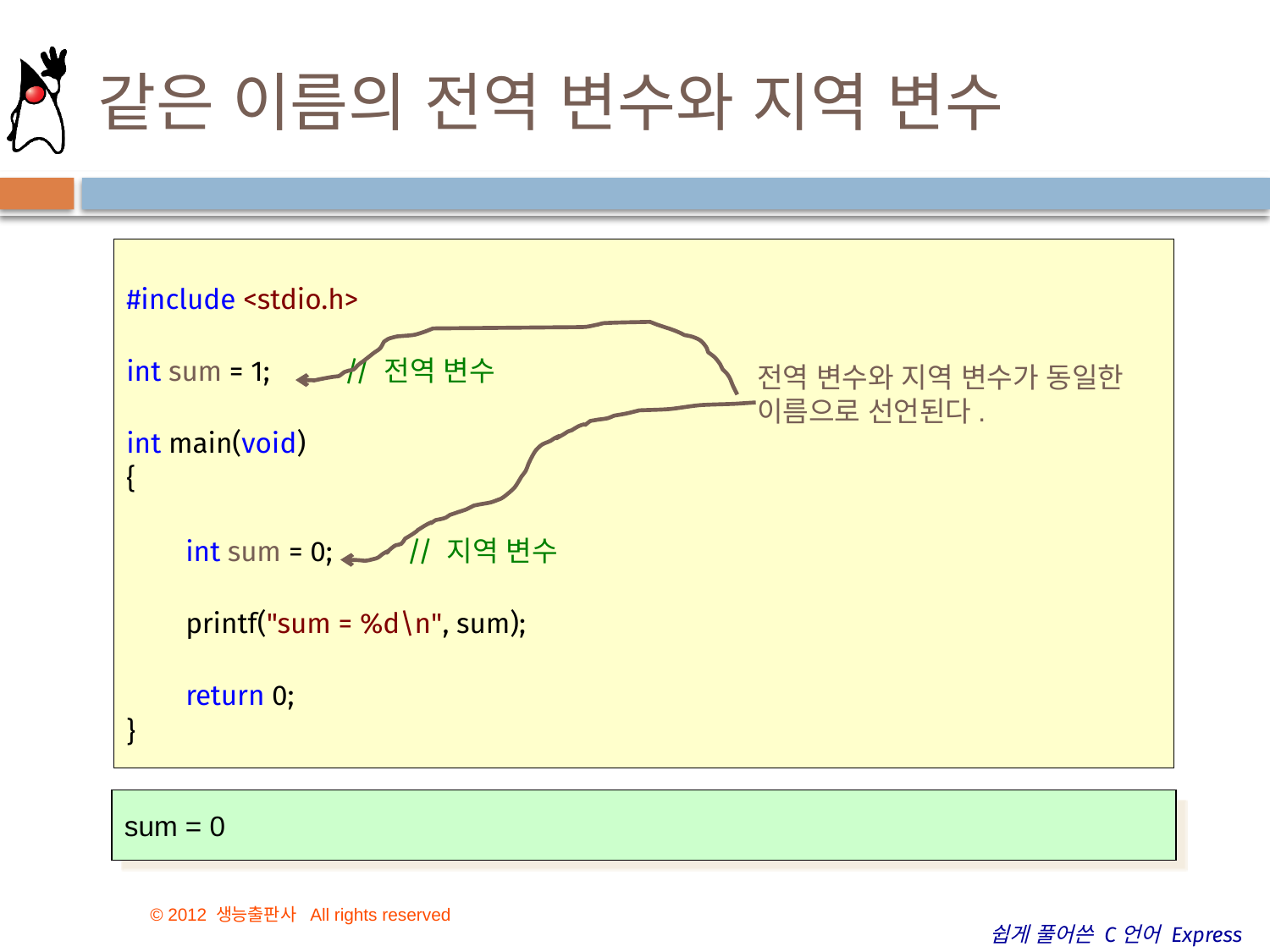

# 같은 이름의 전역 변수와 지역 변수

#include <stdio.h>

int sum = 1;          // 전역 변수

int main(void)
{

        int sum = 0;          // 지역 변수

        printf("sum = %d\n", sum);

        return 0;
}

전역 변수와 지역 변수가 동일한 이름으로 선언된다.

sum = 0